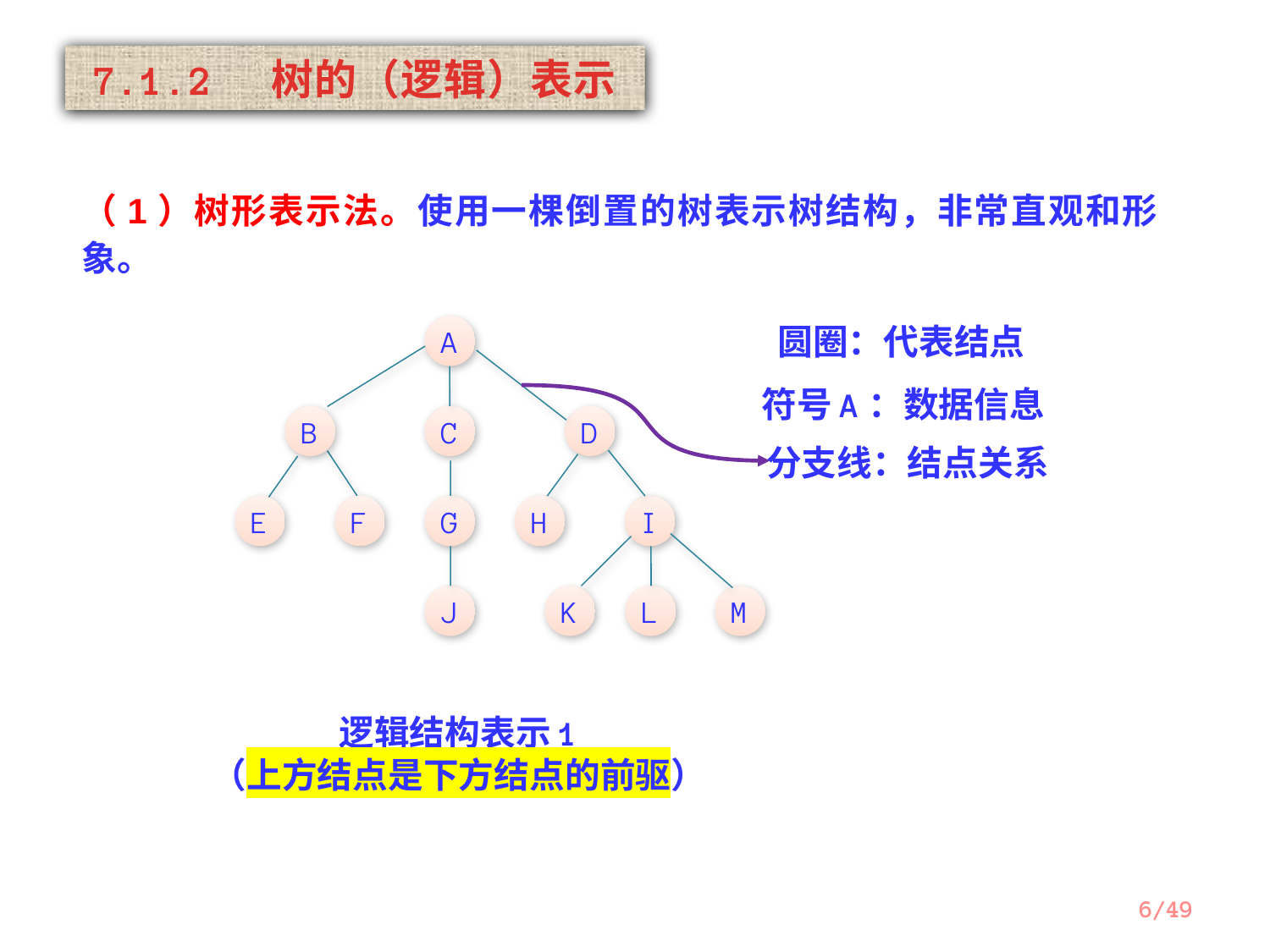

7.1.2  树的（逻辑）表示
（1）树形表示法。使用一棵倒置的树表示树结构，非常直观和形象。
圆圈：代表结点
A

B
C
D

E
F
G
H
I

J
K
L
M
  符号A：数据信息
  分支线：结点关系
逻辑结构表示1
（上方结点是下方结点的前驱）
6/49